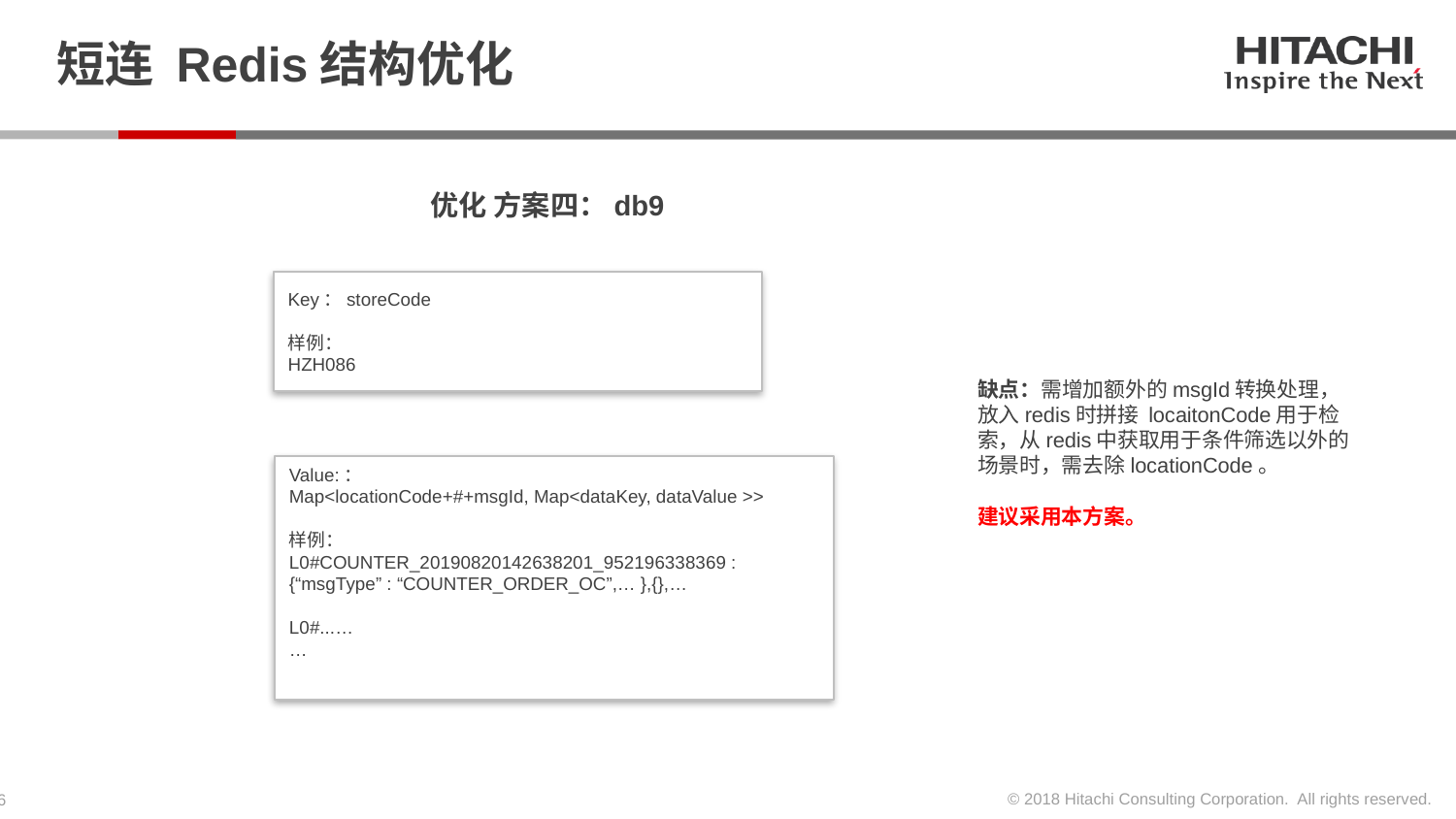

# 短连 Redis结构优化
优化 方案四：db9
Key：storeCode

样例：
HZH086
缺点：需增加额外的msgId转换处理，放入redis时拼接 locaitonCode用于检索，从redis中获取用于条件筛选以外的场景时，需去除locationCode。

建议采用本方案。
Value:：
Map<locationCode+#+msgId, Map<dataKey, dataValue >>

样例：
L0#COUNTER_20190820142638201_952196338369 : {“msgType” : “COUNTER_ORDER_OC”,… },{},…

L0#...…
…